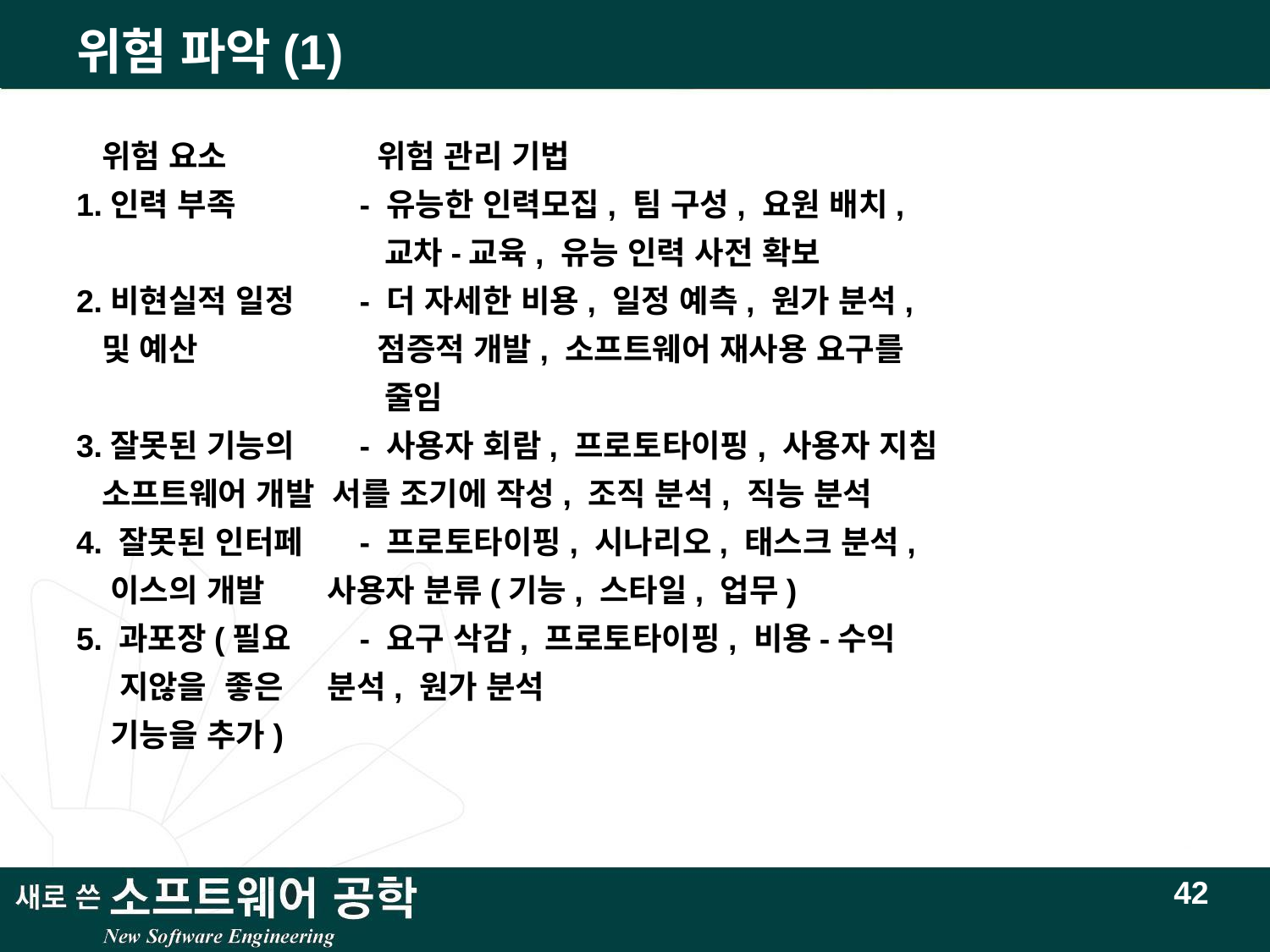

# 위험 파악(1)
  위험 요소		  위험 관리 기법
1.인력 부족     	- 유능한 인력모집, 팀 구성, 요원 배치,
                  	  교차-교육, 유능 인력 사전 확보
2.비현실적 일정 	- 더 자세한 비용, 일정 예측, 원가 분석,
  및 예산         	  점증적 개발, 소프트웨어 재사용 요구를
                  	  줄임
3.잘못된 기능의 	- 사용자 회람, 프로토타이핑, 사용자 지침
  소프트웨어 개발  서를 조기에 작성, 조직 분석, 직능 분석
4. 잘못된 인터페 	- 프로토타이핑, 시나리오, 태스크 분석,
   이스의 개발       사용자 분류(기능, 스타일, 업무)
5. 과포장(필요    	- 요구 삭감, 프로토타이핑, 비용-수익
    지않을  좋은     분석, 원가 분석
   기능을 추가)
42